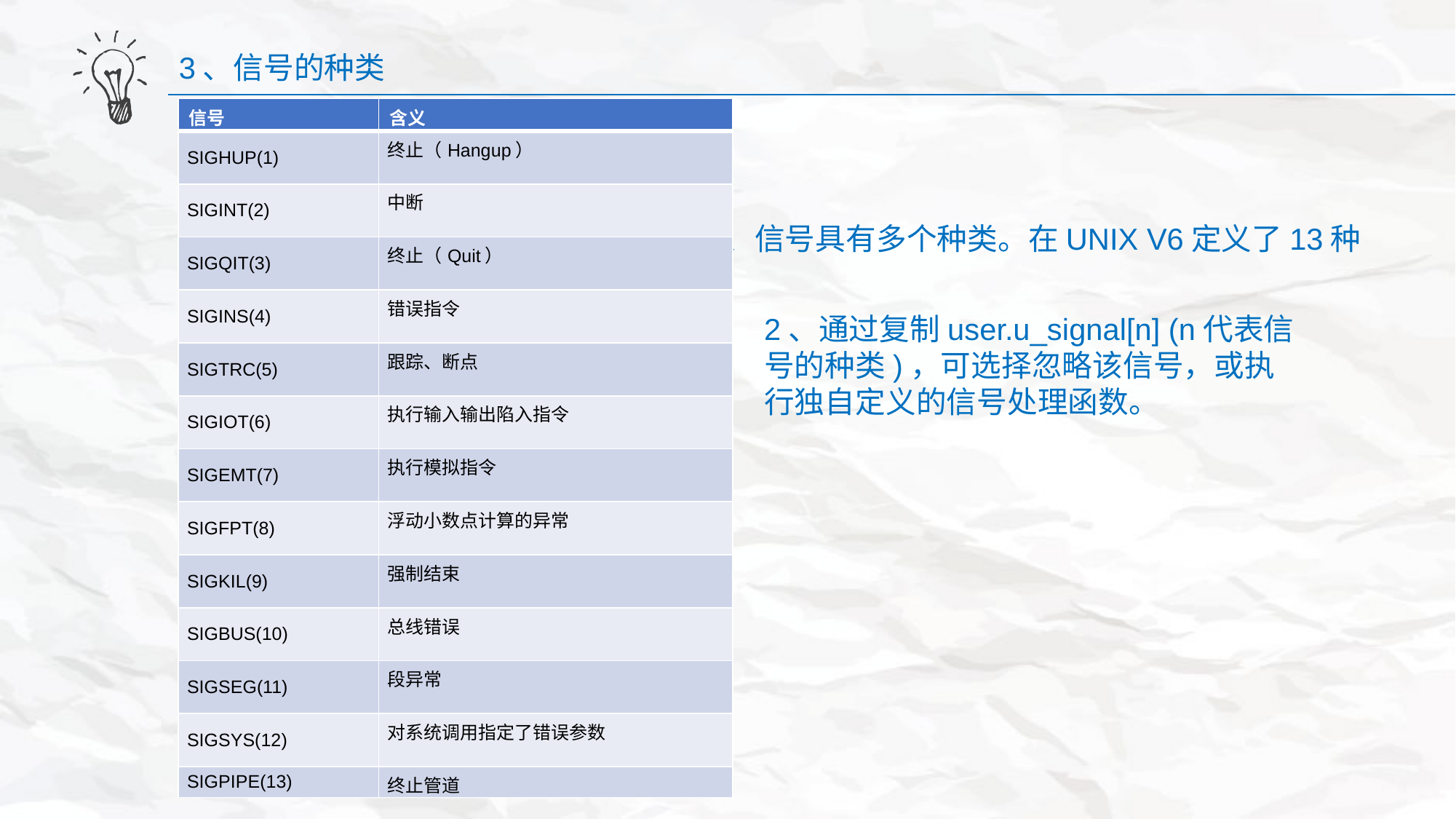

3、信号的种类
| 信号 | 含义 |
| --- | --- |
| SIGHUP(1) | 终止（Hangup） |
| SIGINT(2) | 中断 |
| SIGQIT(3) | 终止（Quit） |
| SIGINS(4) | 错误指令 |
| SIGTRC(5) | 跟踪、断点 |
| SIGIOT(6) | 执行输入输出陷入指令 |
| SIGEMT(7) | 执行模拟指令 |
| SIGFPT(8) | 浮动小数点计算的异常 |
| SIGKIL(9) | 强制结束 |
| SIGBUS(10) | 总线错误 |
| SIGSEG(11) | 段异常 |
| SIGSYS(12) | 对系统调用指定了错误参数 |
| SIGPIPE(13) | 终止管道 |
1、信号具有多个种类。在UNIX V6定义了13种
2、通过复制user.u_signal[n] (n代表信号的种类)，可选择忽略该信号，或执行独自定义的信号处理函数。